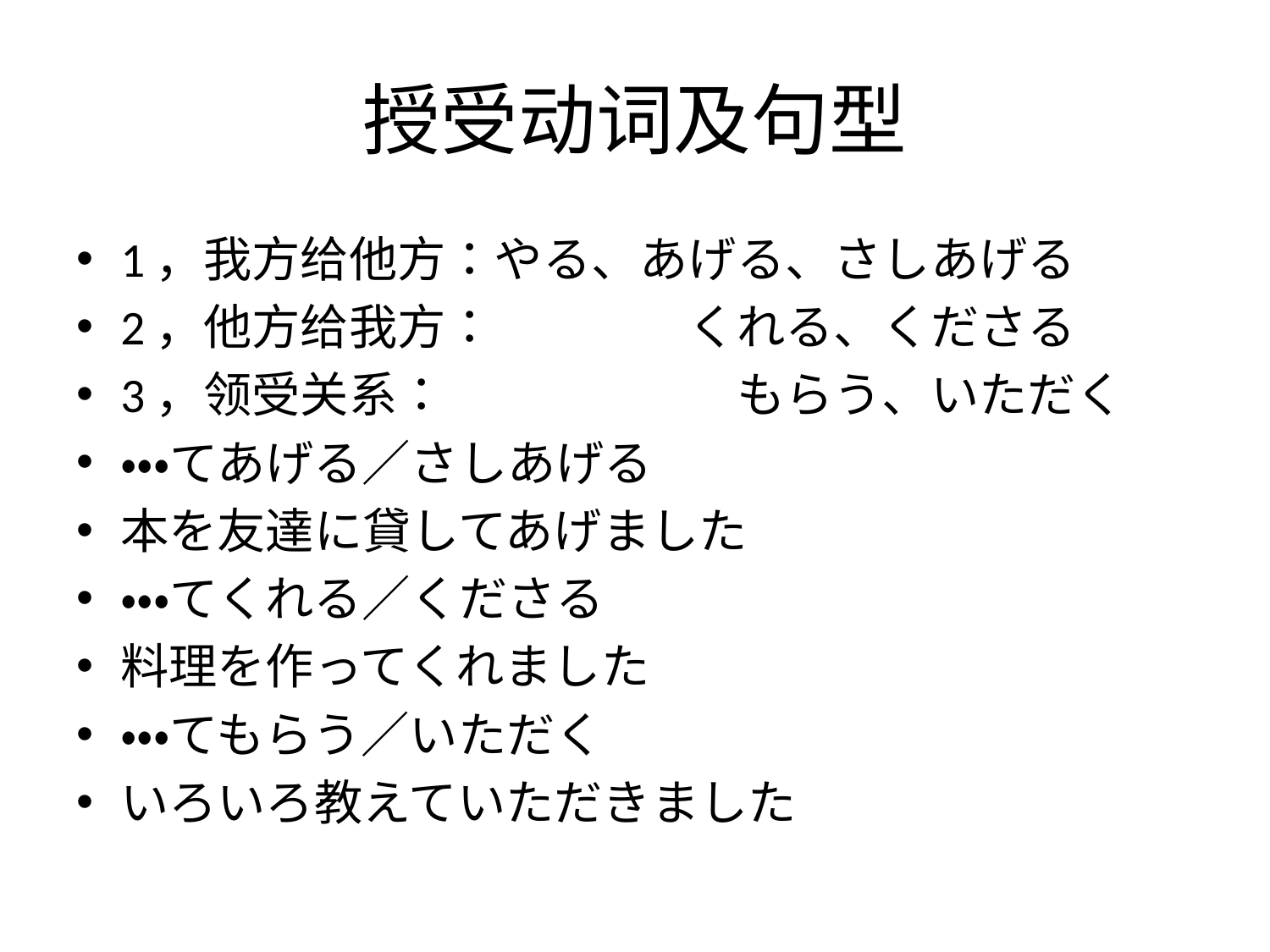

# 授受动词及句型
1，我方给他方：やる、あげる、さしあげる
2，他方给我方：　　　　くれる、くださる
3，领受关系：　　　　　　もらう、いただく
・・・てあげる／さしあげる
本を友達に貸してあげました
・・・てくれる／くださる
料理を作ってくれました
・・・てもらう／いただく
いろいろ教えていただきました